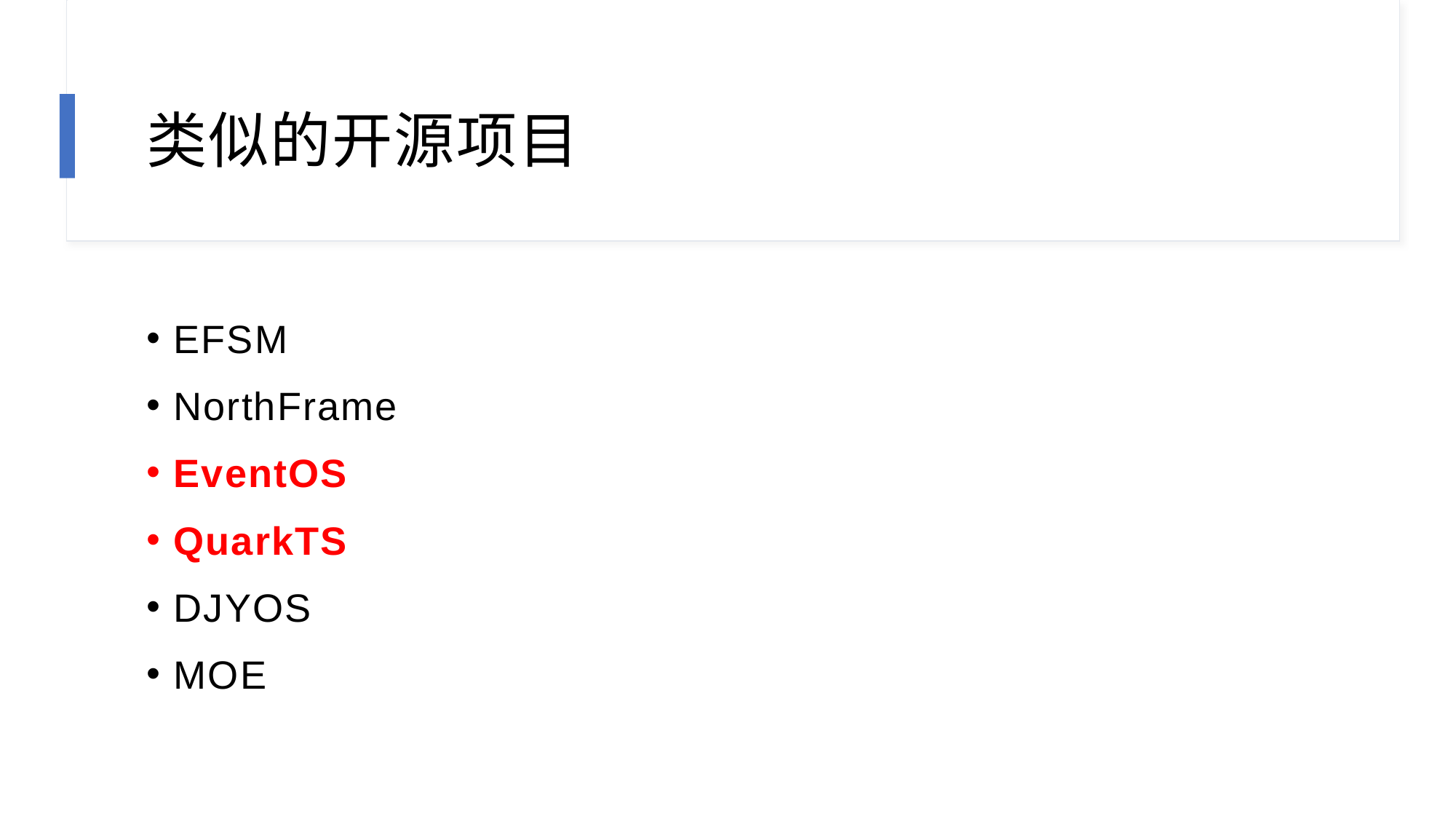

# 类似的开源项目
EFSM
NorthFrame
EventOS
QuarkTS
DJYOS
MOE